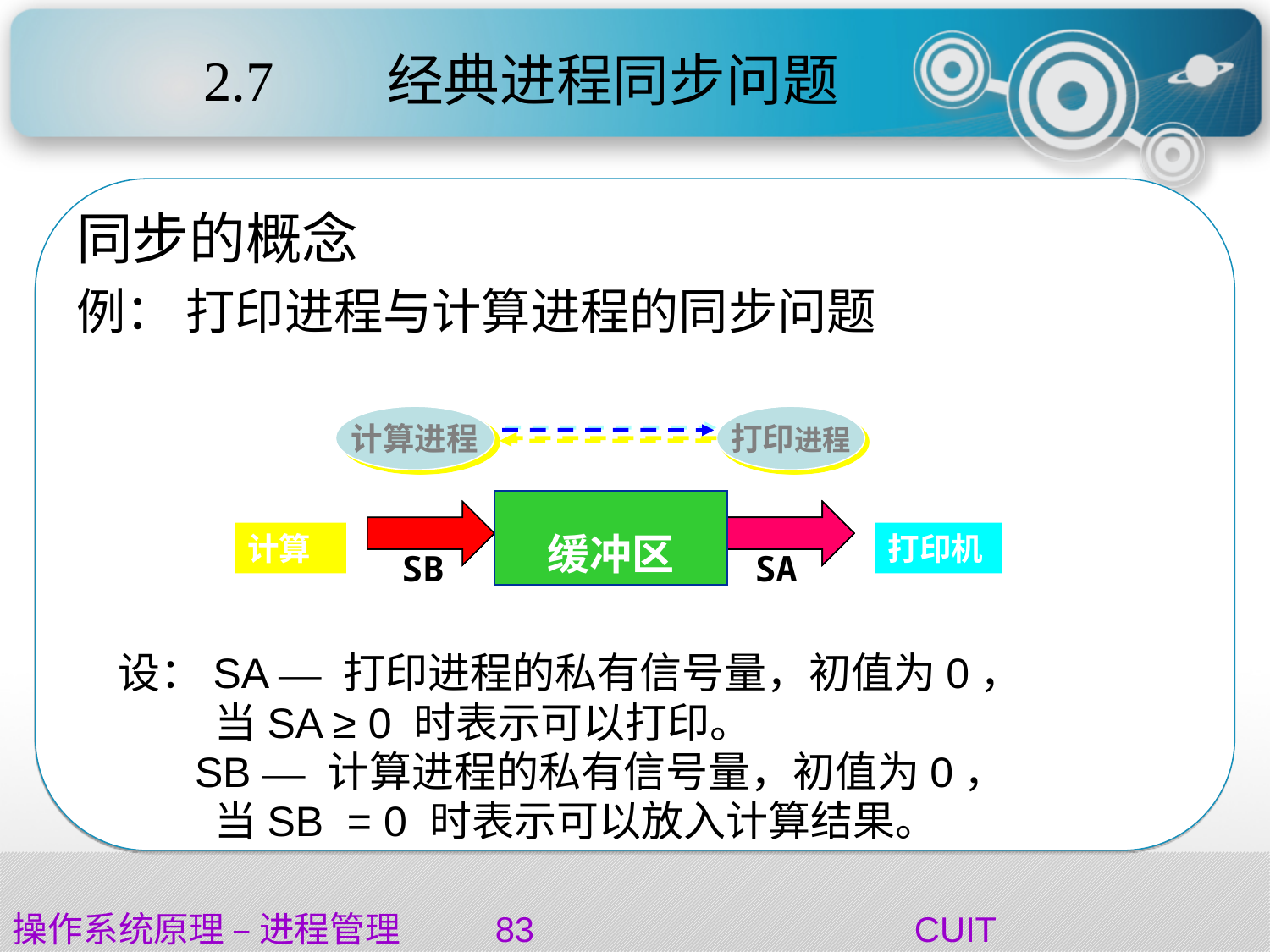

# 2.7       经典进程同步问题

同步的概念
例： 打印进程与计算进程的同步问题
计算进程
打印进程

缓冲区
缓冲区
缓冲区
缓冲区
缓冲区

计算
打印机
SB
SA
 设：SA — 打印进程的私有信号量，初值为0，
           当SA ≥ 0 时表示可以打印。
        SB — 计算进程的私有信号量，初值为0，
           当SB  = 0 时表示可以放入计算结果。